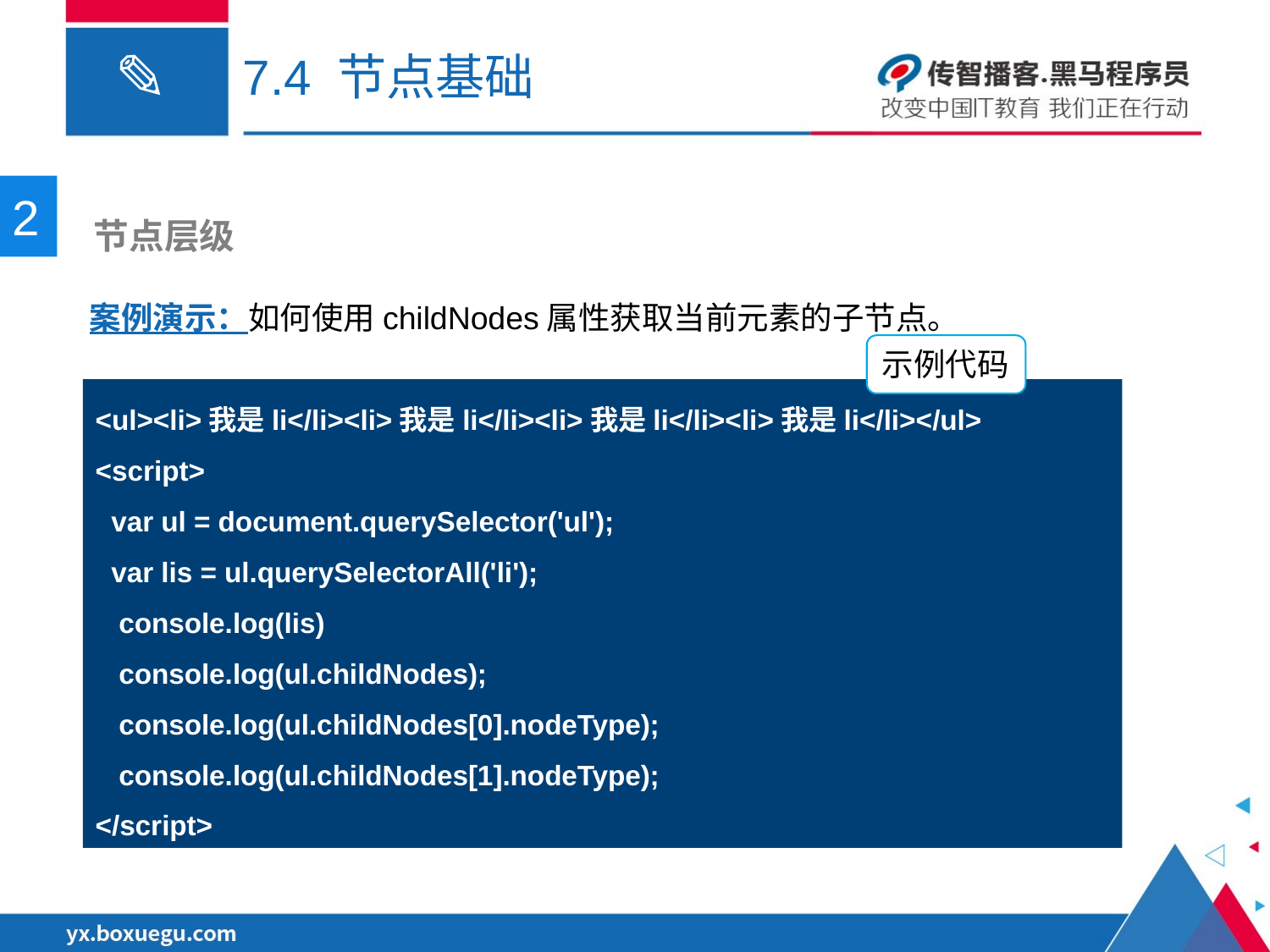

# 7.4 节点基础

2
  节点层级
案例演示：如何使用childNodes属性获取当前元素的子节点。
示例代码
<ul><li>我是li</li><li>我是li</li><li>我是li</li><li>我是li</li></ul>
<script>
  var ul = document.querySelector('ul');
  var lis = ul.querySelectorAll('li');
   console.log(lis)
   console.log(ul.childNodes);
   console.log(ul.childNodes[0].nodeType);
   console.log(ul.childNodes[1].nodeType);
</script>